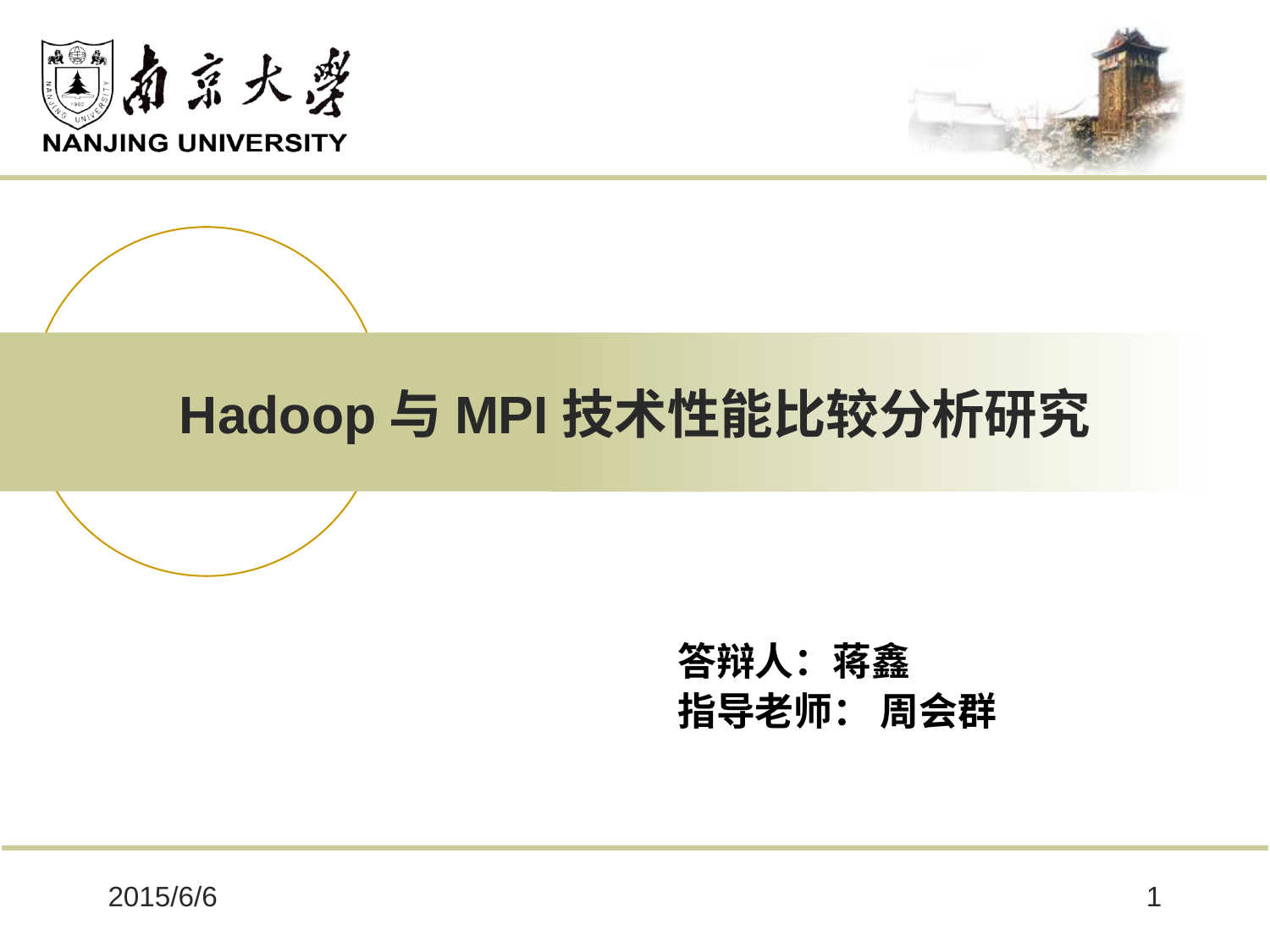

# Hadoop与MPI技术性能比较分析研究
答辩人：蒋鑫
指导老师： 周会群

2015/6/6
1